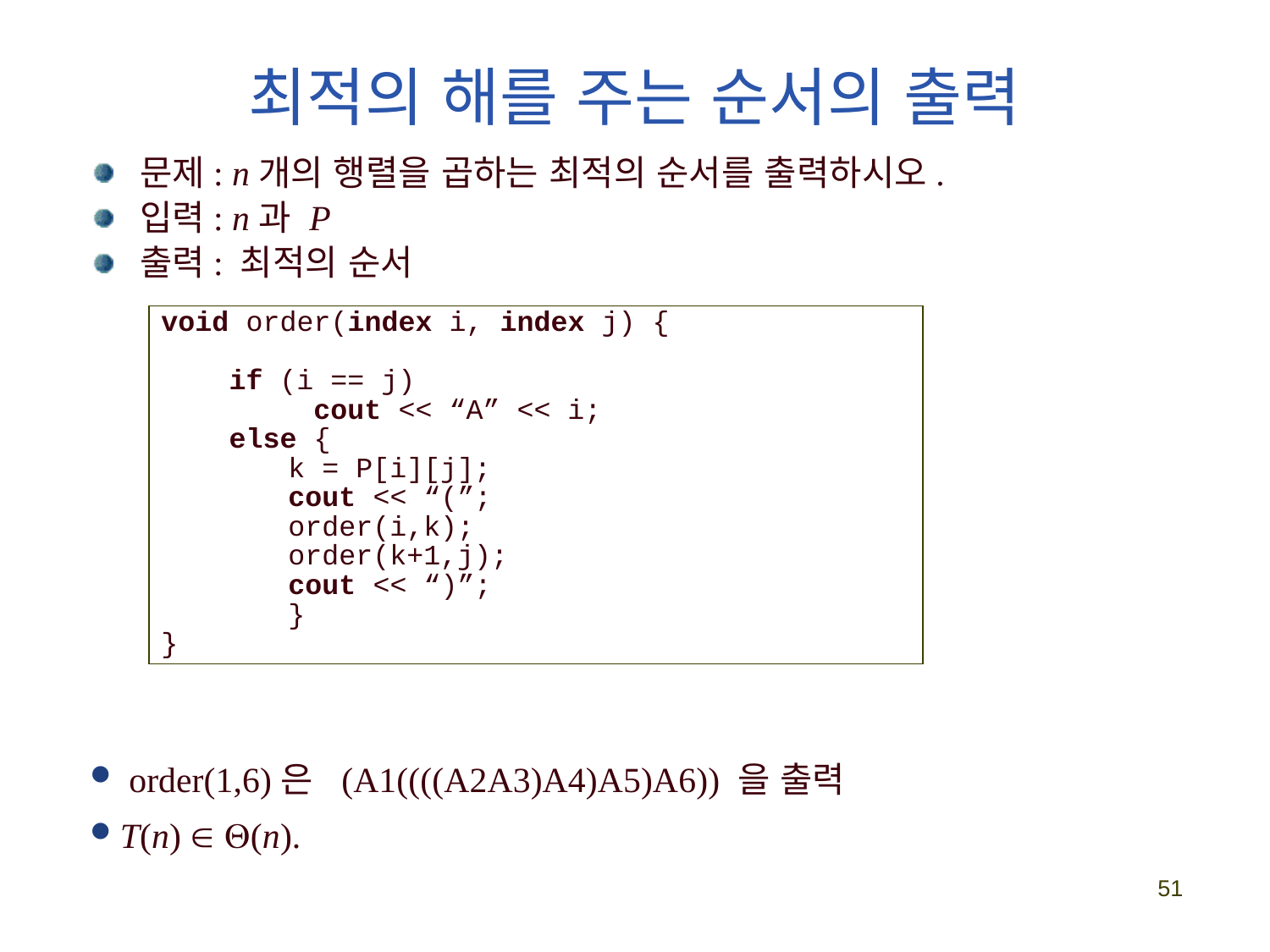

# 최적의 해를 주는 순서의 출력
문제: n개의 행렬을 곱하는 최적의 순서를 출력하시오.
입력: n과 P
출력: 최적의 순서

void order(index i, index j) {

    if (i == j)
         cout << “A” << i;
    else {
	k = P[i][j];
	cout << “(”;
	order(i,k);
	order(k+1,j);
	cout << “)”;
	}
}
 order(1,6)은  (A1((((A2A3)A4)A5)A6)) 을 출력
T(n) ∈ Θ(n).
51